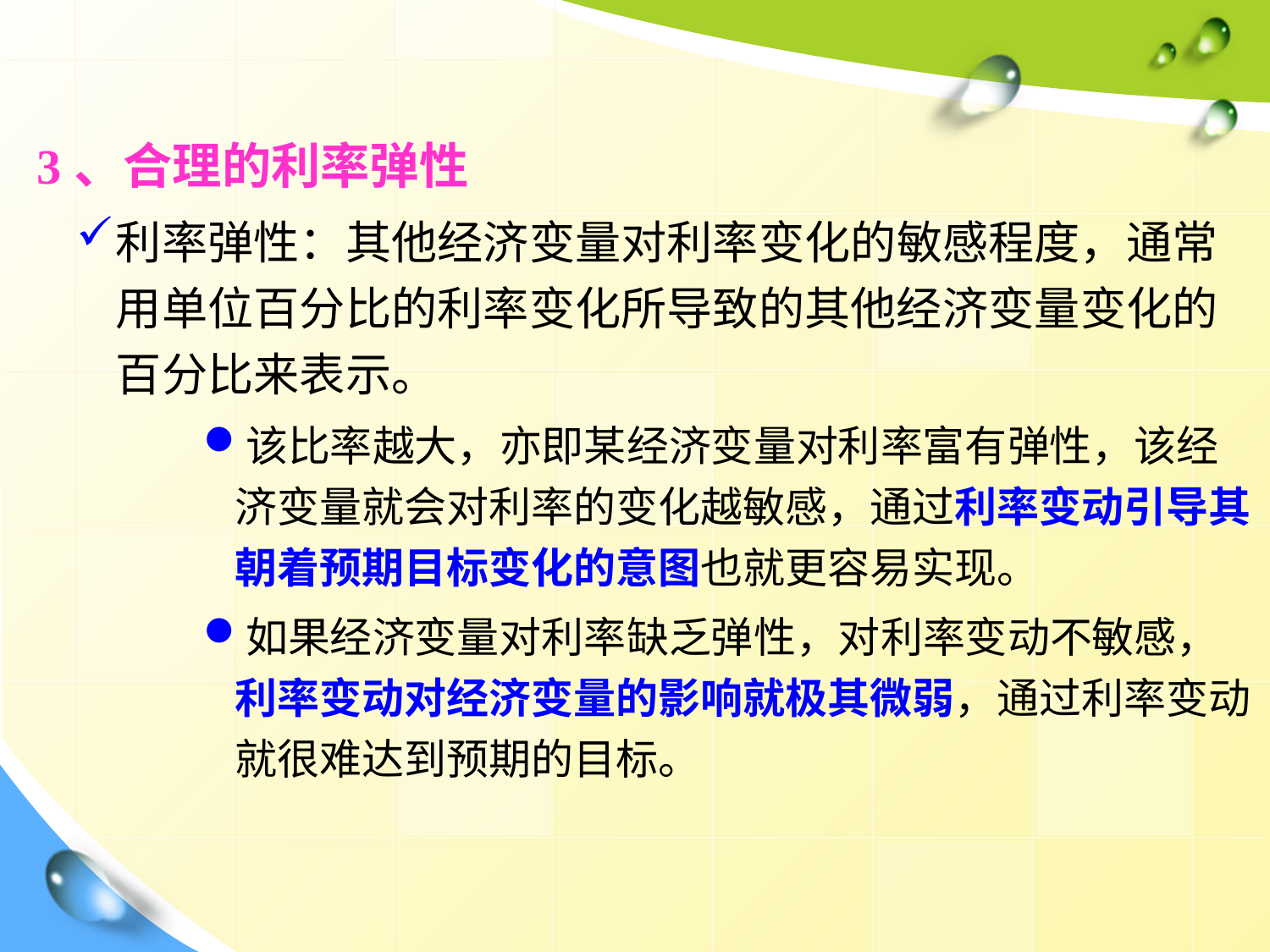

3、合理的利率弹性
利率弹性：其他经济变量对利率变化的敏感程度，通常用单位百分比的利率变化所导致的其他经济变量变化的百分比来表示。
该比率越大，亦即某经济变量对利率富有弹性，该经济变量就会对利率的变化越敏感，通过利率变动引导其朝着预期目标变化的意图也就更容易实现。
如果经济变量对利率缺乏弹性，对利率变动不敏感，利率变动对经济变量的影响就极其微弱，通过利率变动就很难达到预期的目标。